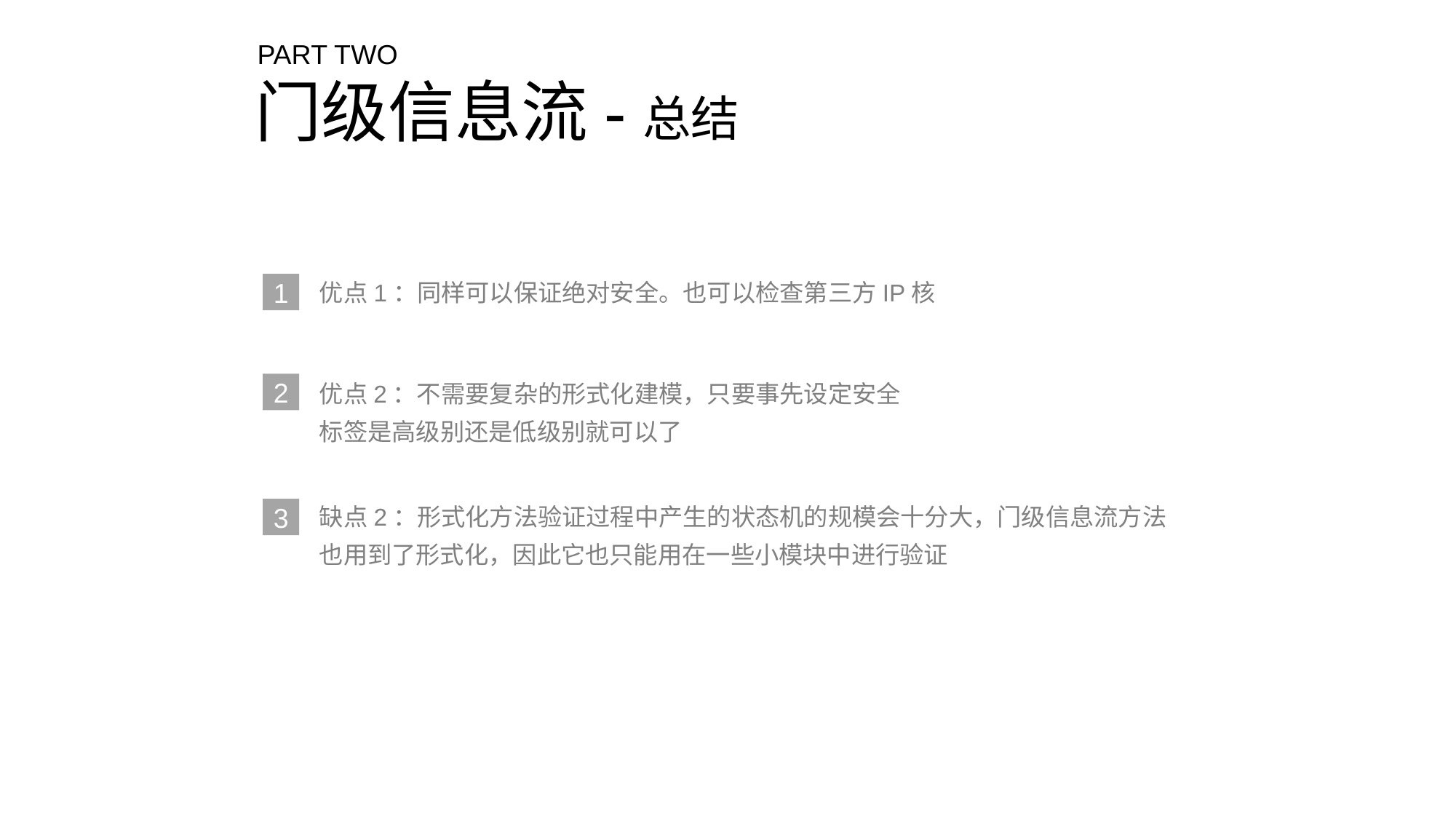

PART TWO
 门级信息流-总结
优点1：同样可以保证绝对安全。也可以检查第三方IP核
1
优点2：不需要复杂的形式化建模，只要事先设定安全标签是高级别还是低级别就可以了
2
缺点2：形式化方法验证过程中产生的状态机的规模会十分大，门级信息流方法也用到了形式化，因此它也只能用在一些小模块中进行验证
3